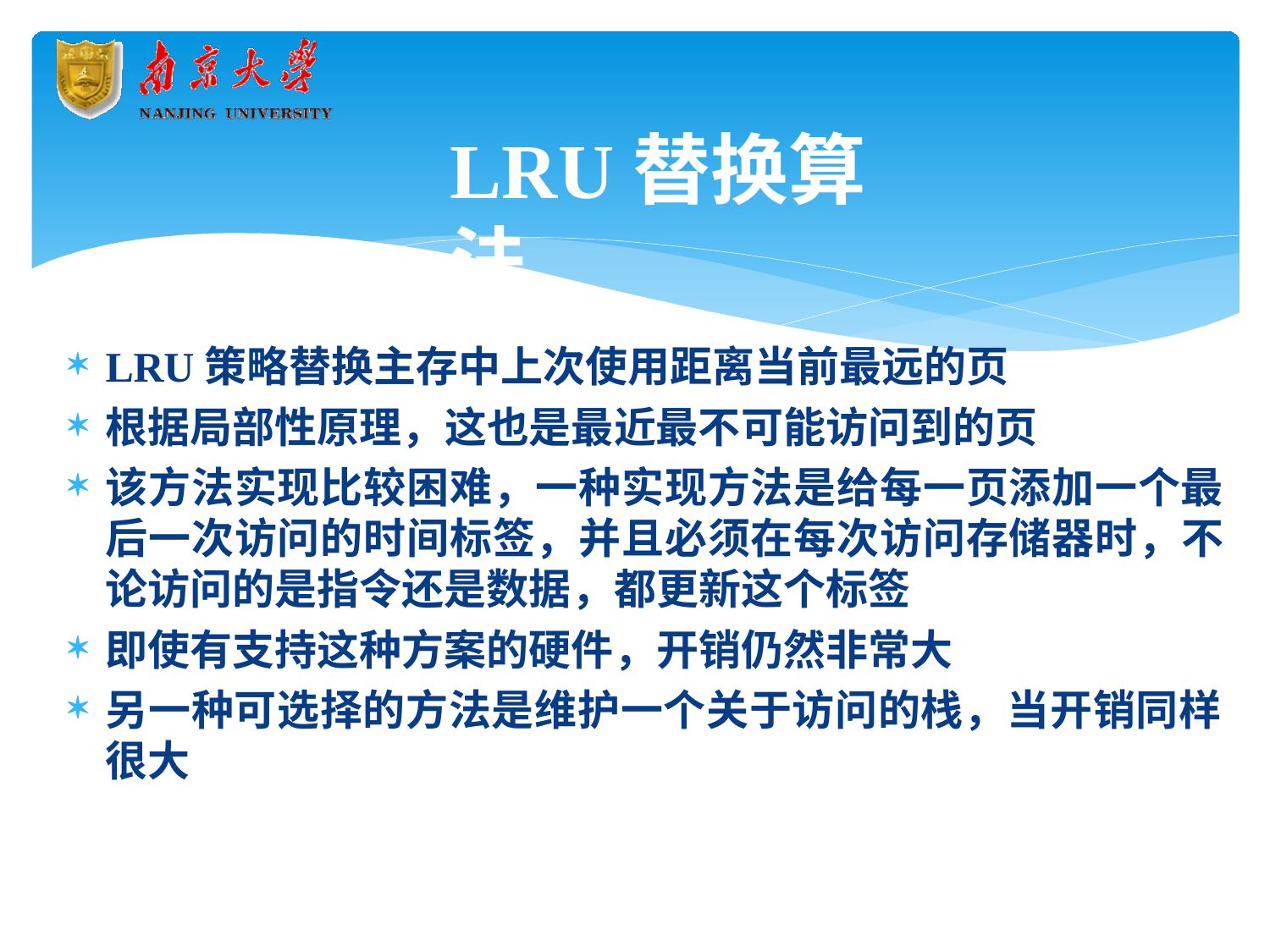

# LRU替换算法
LRU策略替换主存中上次使用距离当前最远的页
根据局部性原理，这也是最近最不可能访问到的页
该方法实现比较困难，一种实现方法是给每一页添加一个最 后一次访问的时间标签，并且必须在每次访问存储器时，不 论访问的是指令还是数据，都更新这个标签
即使有支持这种方案的硬件，开销仍然非常大
另一种可选择的方法是维护一个关于访问的栈，当开销同样 很大